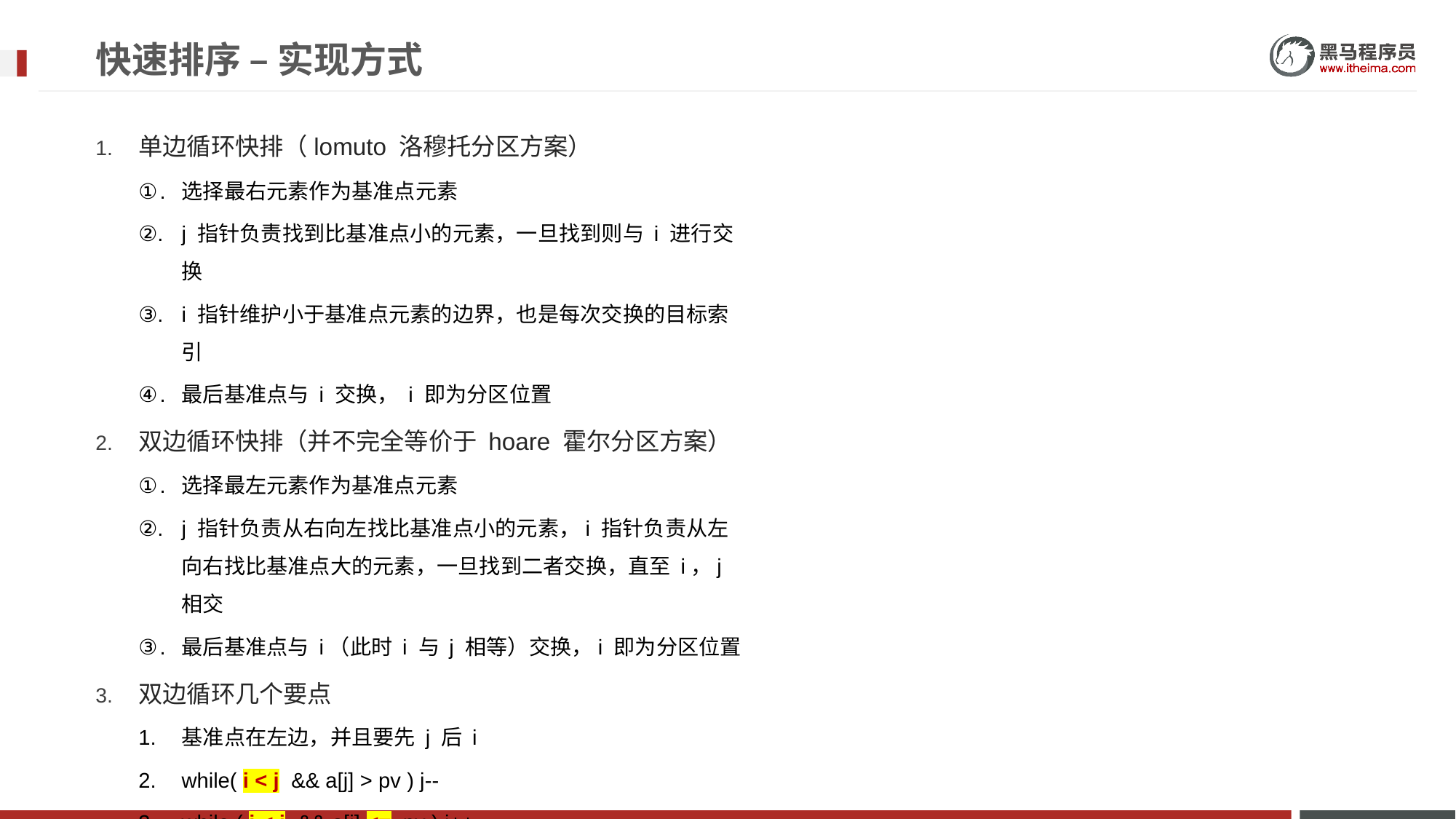

# 快速排序 – 实现方式
单边循环快排（lomuto 洛穆托分区方案）
选择最右元素作为基准点元素
j 指针负责找到比基准点小的元素，一旦找到则与 i 进行交换
i 指针维护小于基准点元素的边界，也是每次交换的目标索引
最后基准点与 i 交换， i 即为分区位置
双边循环快排（并不完全等价于 hoare 霍尔分区方案）
选择最左元素作为基准点元素
j 指针负责从右向左找比基准点小的元素，i 指针负责从左向右找比基准点大的元素，一旦找到二者交换，直至 i，j 相交
最后基准点与 i（此时 i 与 j 相等）交换，i 即为分区位置
双边循环几个要点
基准点在左边，并且要先 j 后 i
while( i < j  && a[j] > pv ) j--
while ( i < j  && a[i] <=  pv ) i++